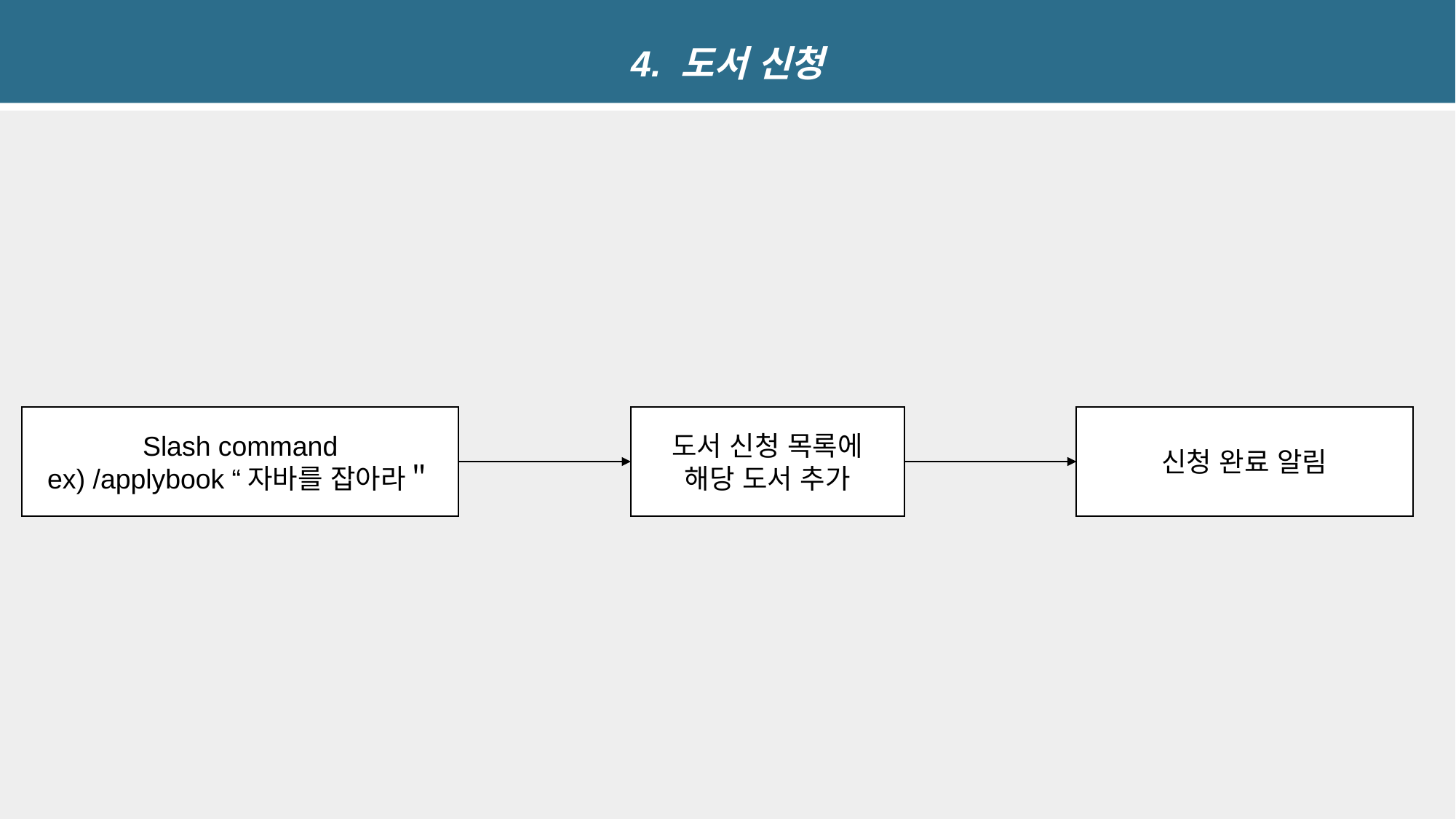

4. 도서 신청
4. 도서 신청
Slash command
ex) /applybook “자바를 잡아라＂
도서 신청 목록에
해당 도서 추가
신청 완료 알림